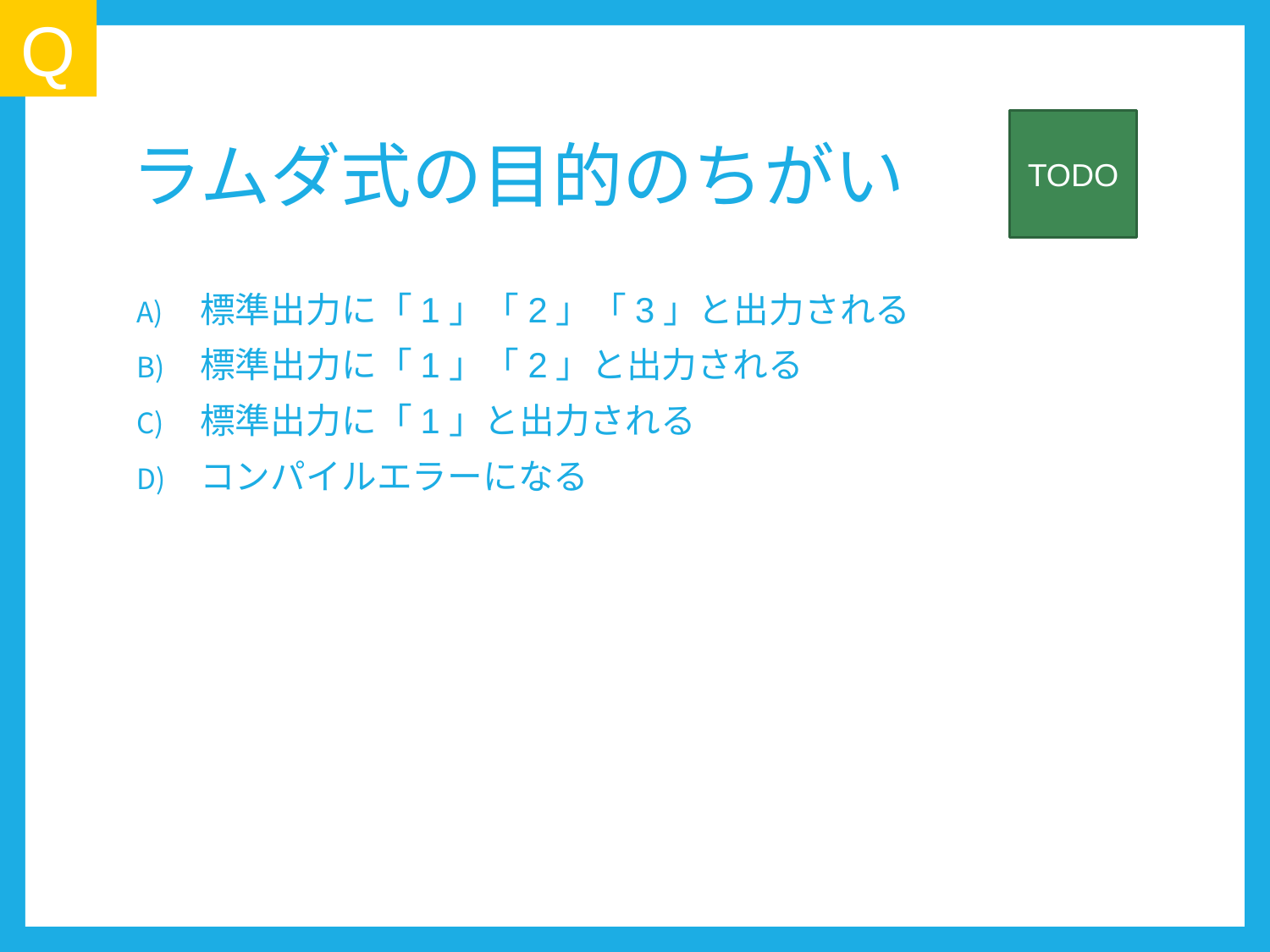

Q
# ラムダ式の目的のちがい
TODO
標準出力に「1」「2」「3」と出力される
標準出力に「1」「2」と出力される
標準出力に「1」と出力される
コンパイルエラーになる